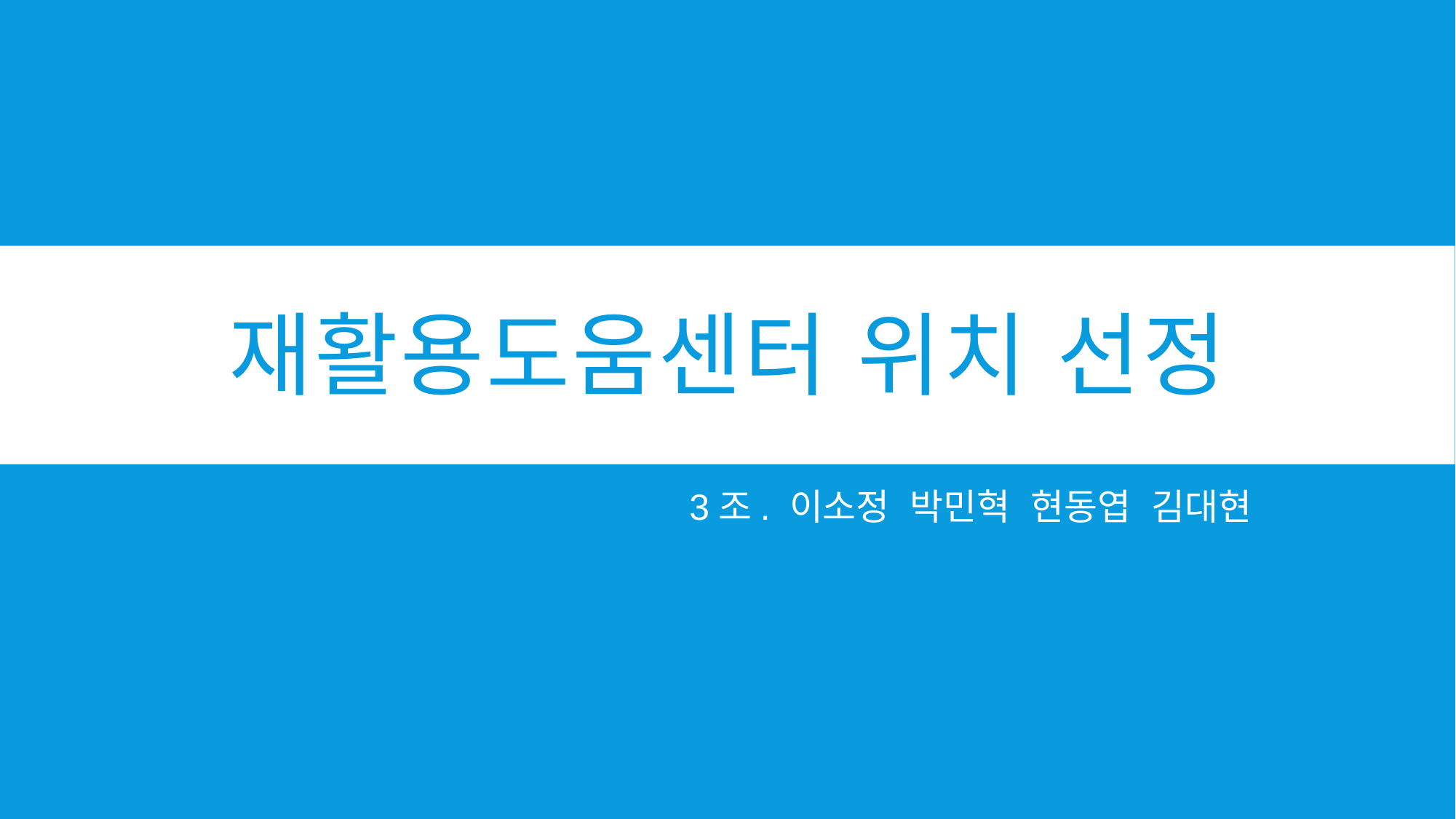

# 재활용도움센터 위치 선정
3조. 이소정  박민혁  현동엽  김대현